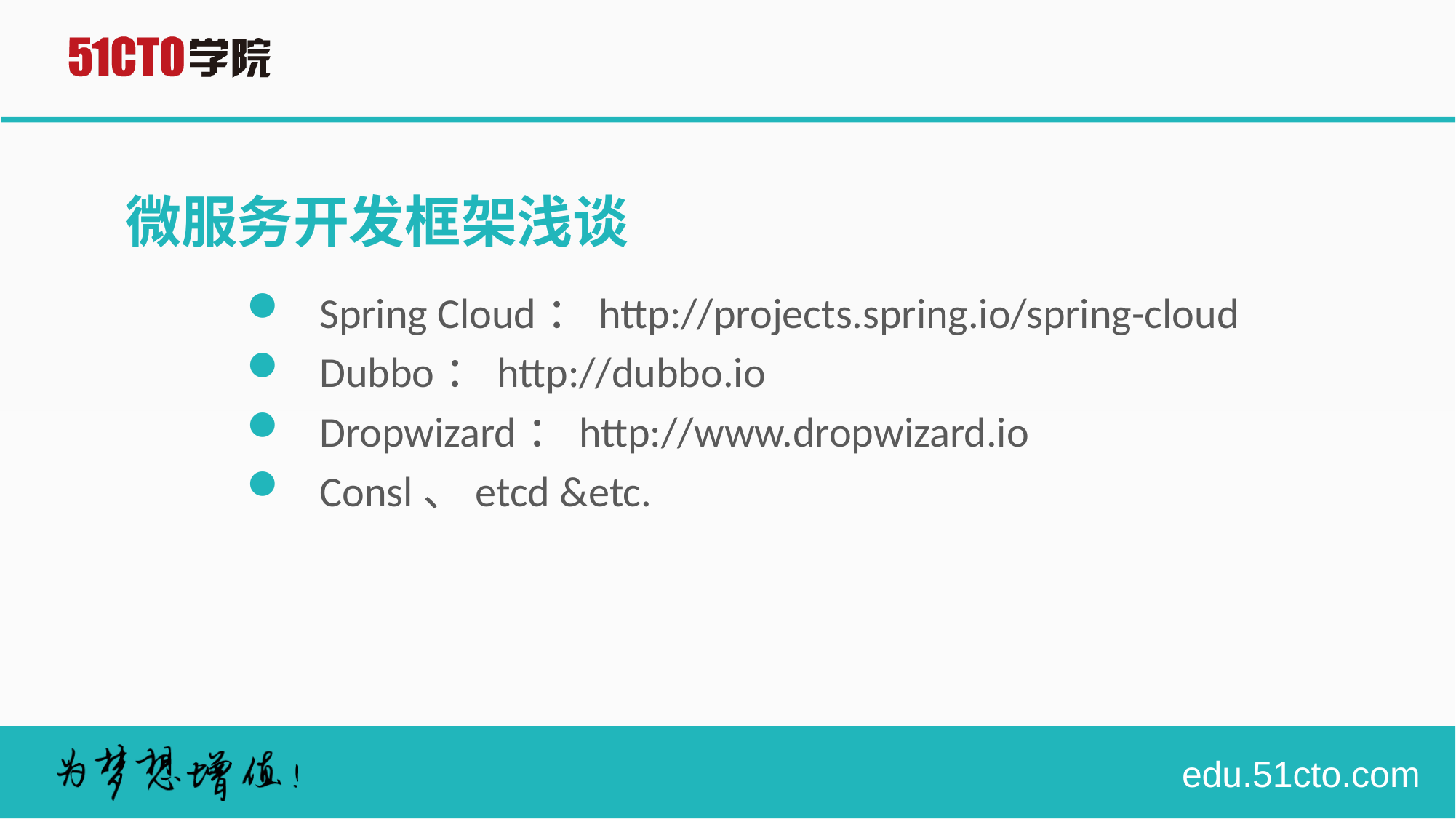

# 微服务开发框架浅谈
Spring Cloud：http://projects.spring.io/spring-cloud
Dubbo：http://dubbo.io
Dropwizard：http://www.dropwizard.io
Consl、etcd &etc.